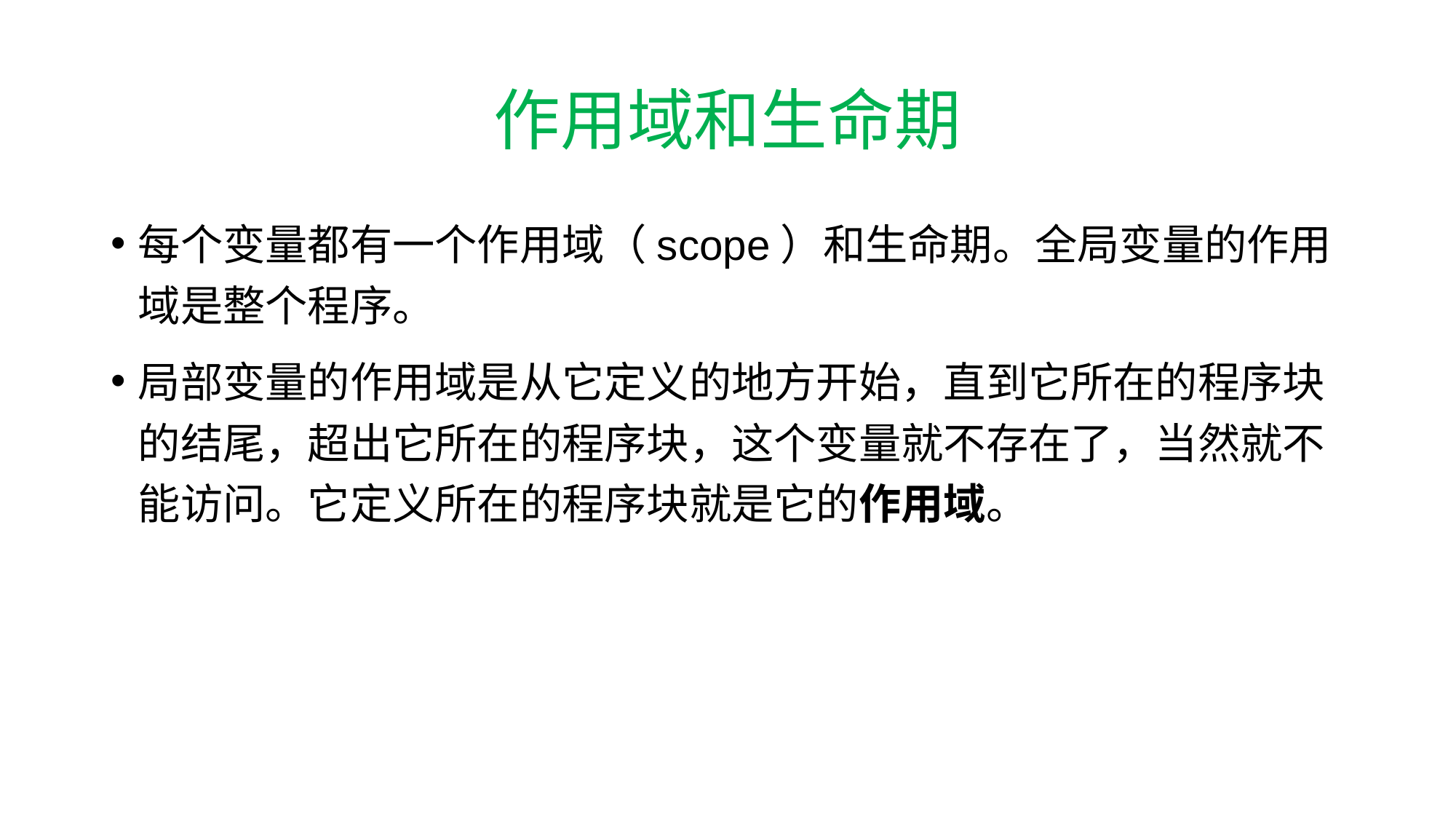

# 作用域和生命期
每个变量都有一个作用域（scope）和生命期。全局变量的作用域是整个程序。
局部变量的作用域是从它定义的地方开始，直到它所在的程序块的结尾，超出它所在的程序块，这个变量就不存在了，当然就不能访问。它定义所在的程序块就是它的作用域。